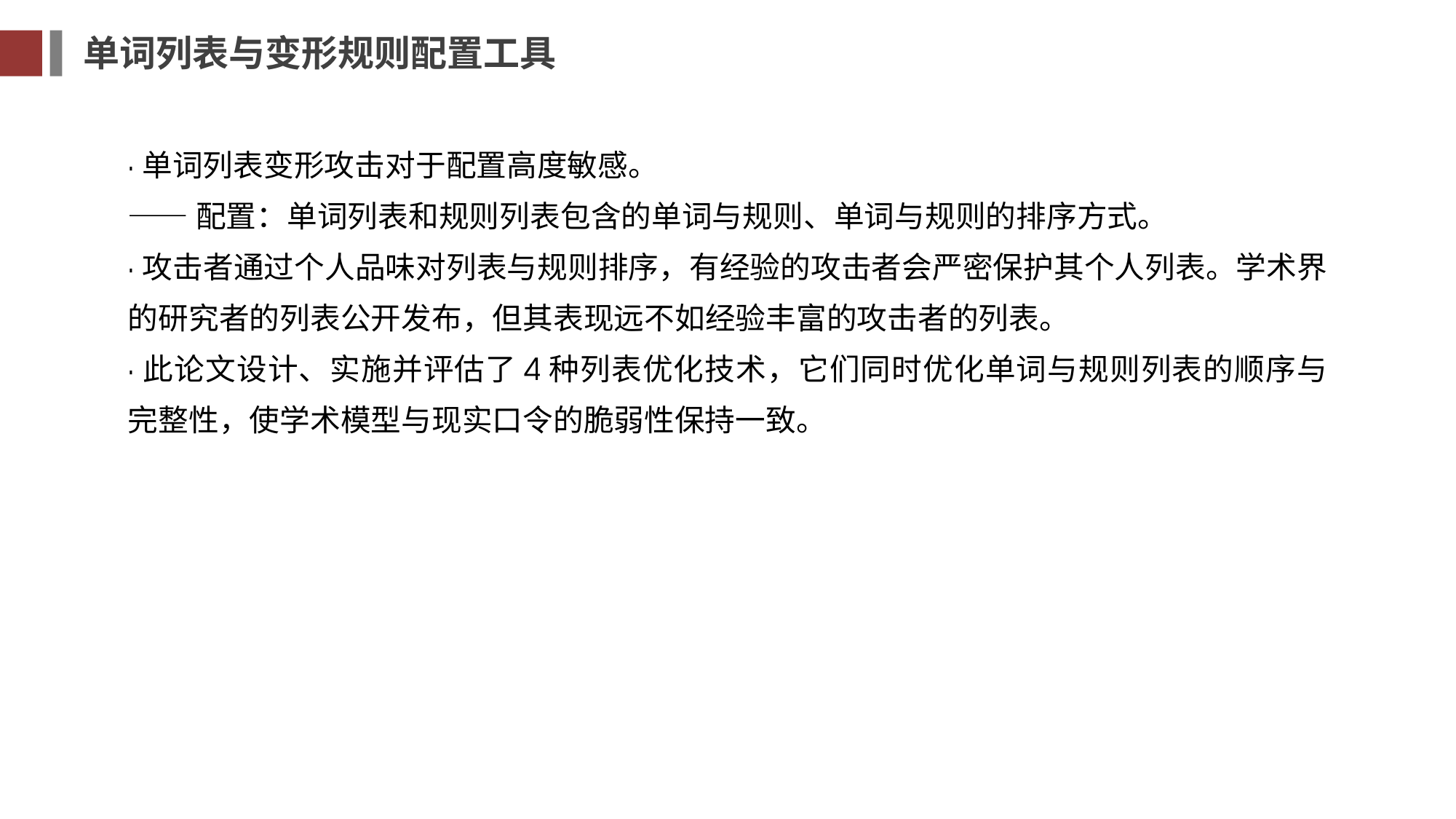

单词列表与变形规则配置工具

·单词列表变形攻击对于配置高度敏感。
——配置：单词列表和规则列表包含的单词与规则、单词与规则的排序方式。
·攻击者通过个人品味对列表与规则排序，有经验的攻击者会严密保护其个人列表。学术界的研究者的列表公开发布，但其表现远不如经验丰富的攻击者的列表。
·此论文设计、实施并评估了4种列表优化技术，它们同时优化单词与规则列表的顺序与完整性，使学术模型与现实口令的脆弱性保持一致。